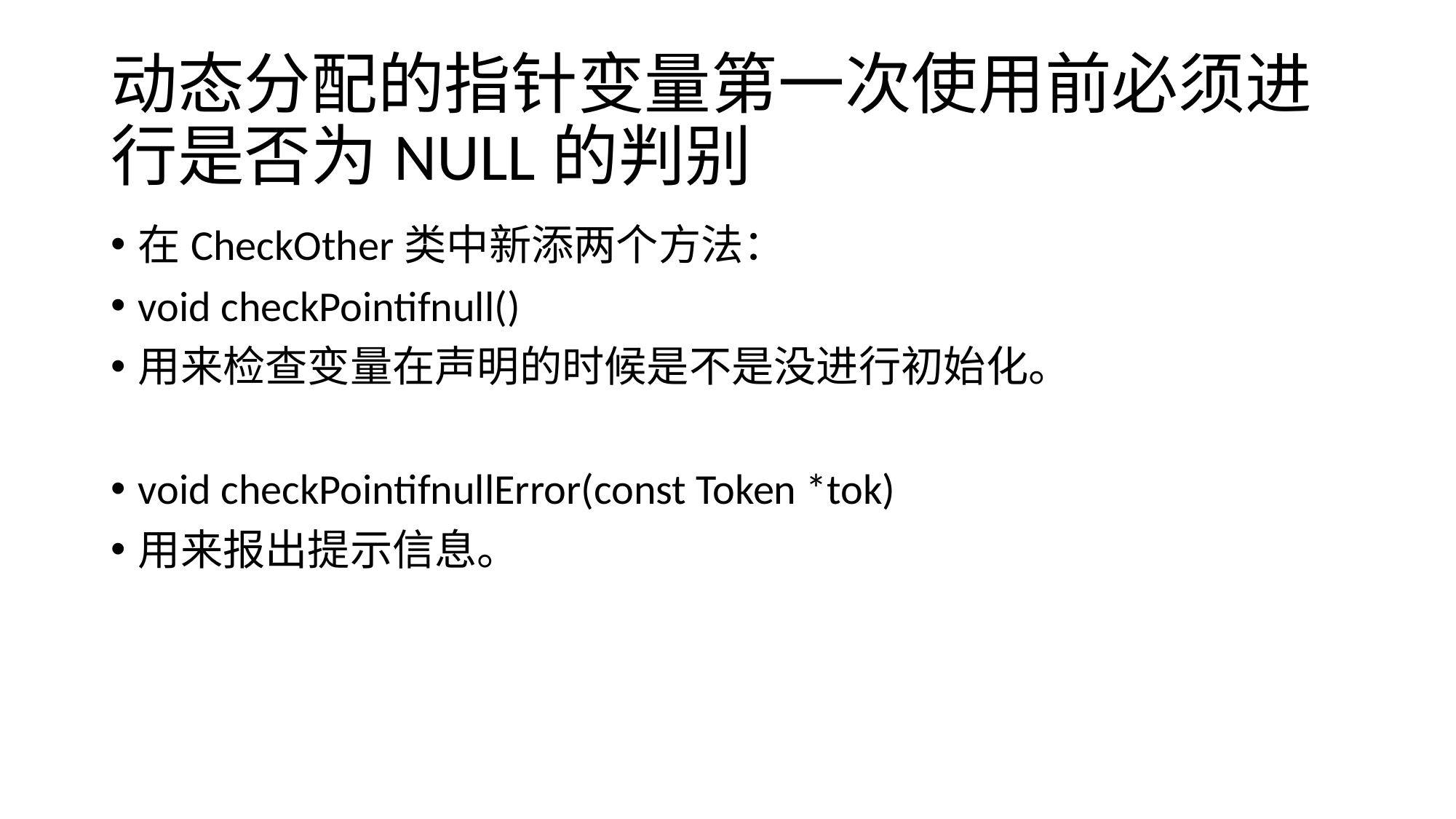

# 动态分配的指针变量第一次使用前必须进行是否为NULL的判别
在CheckOther类中新添两个方法：
void checkPointifnull()
用来检查变量在声明的时候是不是没进行初始化。

void checkPointifnullError(const Token *tok)
用来报出提示信息。